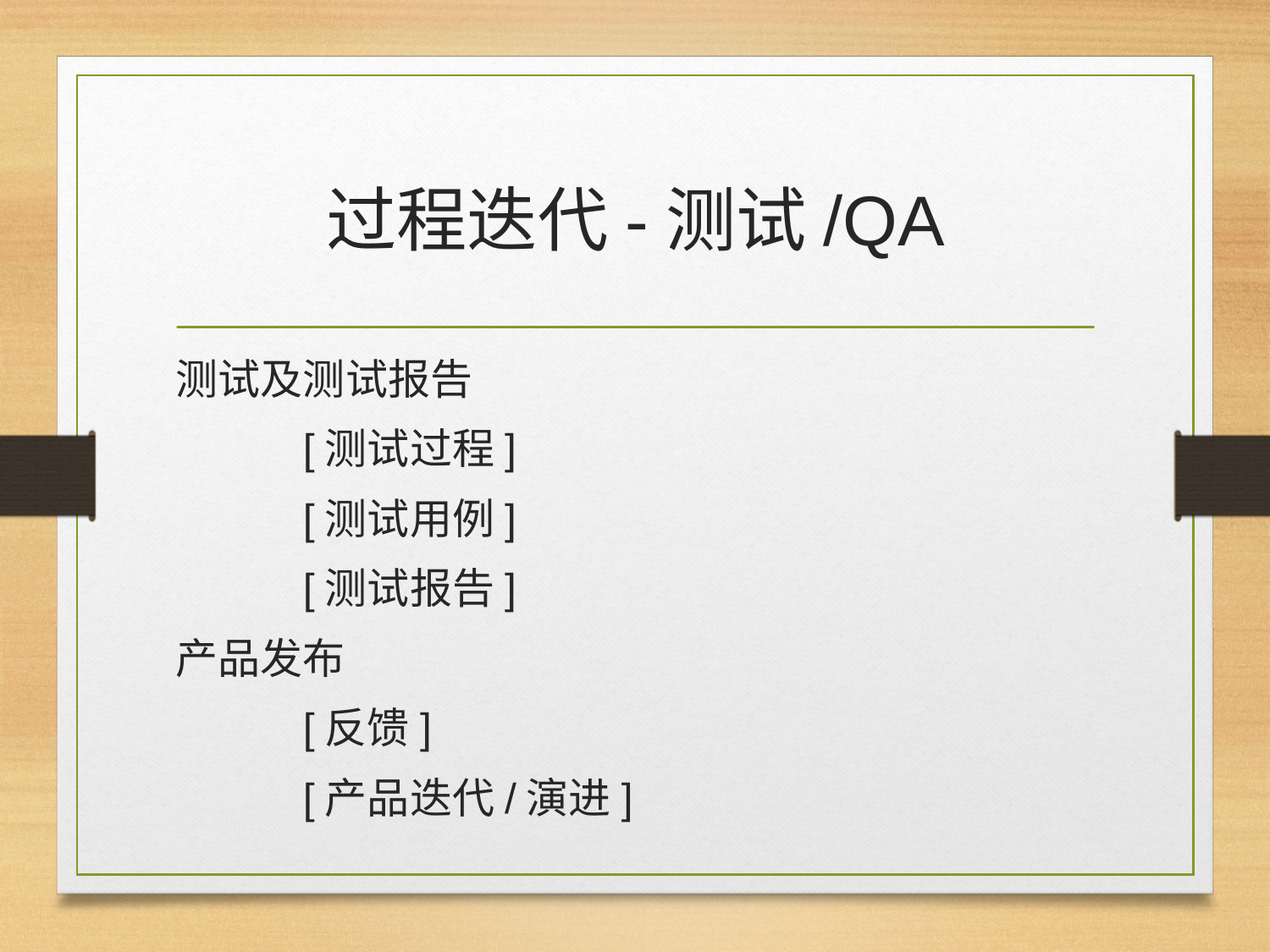

# 过程迭代-测试/QA
测试及测试报告
	[测试过程]
	[测试用例]
	[测试报告]
产品发布
	[反馈]
	[产品迭代/演进]